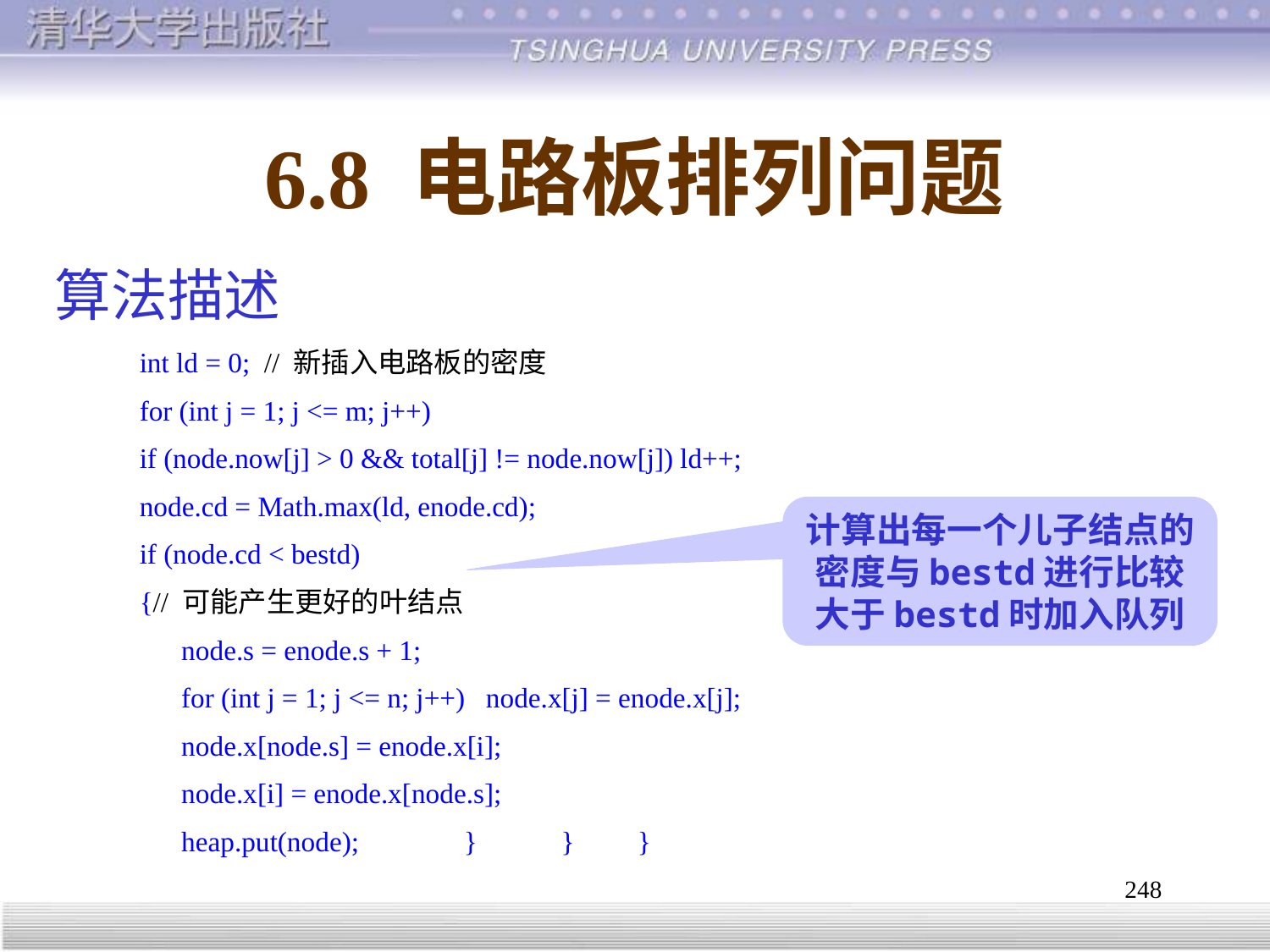

# 6.8 电路板排列问题
算法描述
int ld = 0;  // 新插入电路板的密度
for (int j = 1; j <= m; j++)
if (node.now[j] > 0 && total[j] != node.now[j]) ld++;
node.cd = Math.max(ld, enode.cd);
if (node.cd < bestd)
{// 可能产生更好的叶结点
      node.s = enode.s + 1;
      for (int j = 1; j <= n; j++)   node.x[j] = enode.x[j];
      node.x[node.s] = enode.x[i];
      node.x[i] = enode.x[node.s];
      heap.put(node);               }            }         }
计算出每一个儿子结点的密度与bestd进行比较大于bestd时加入队列
248